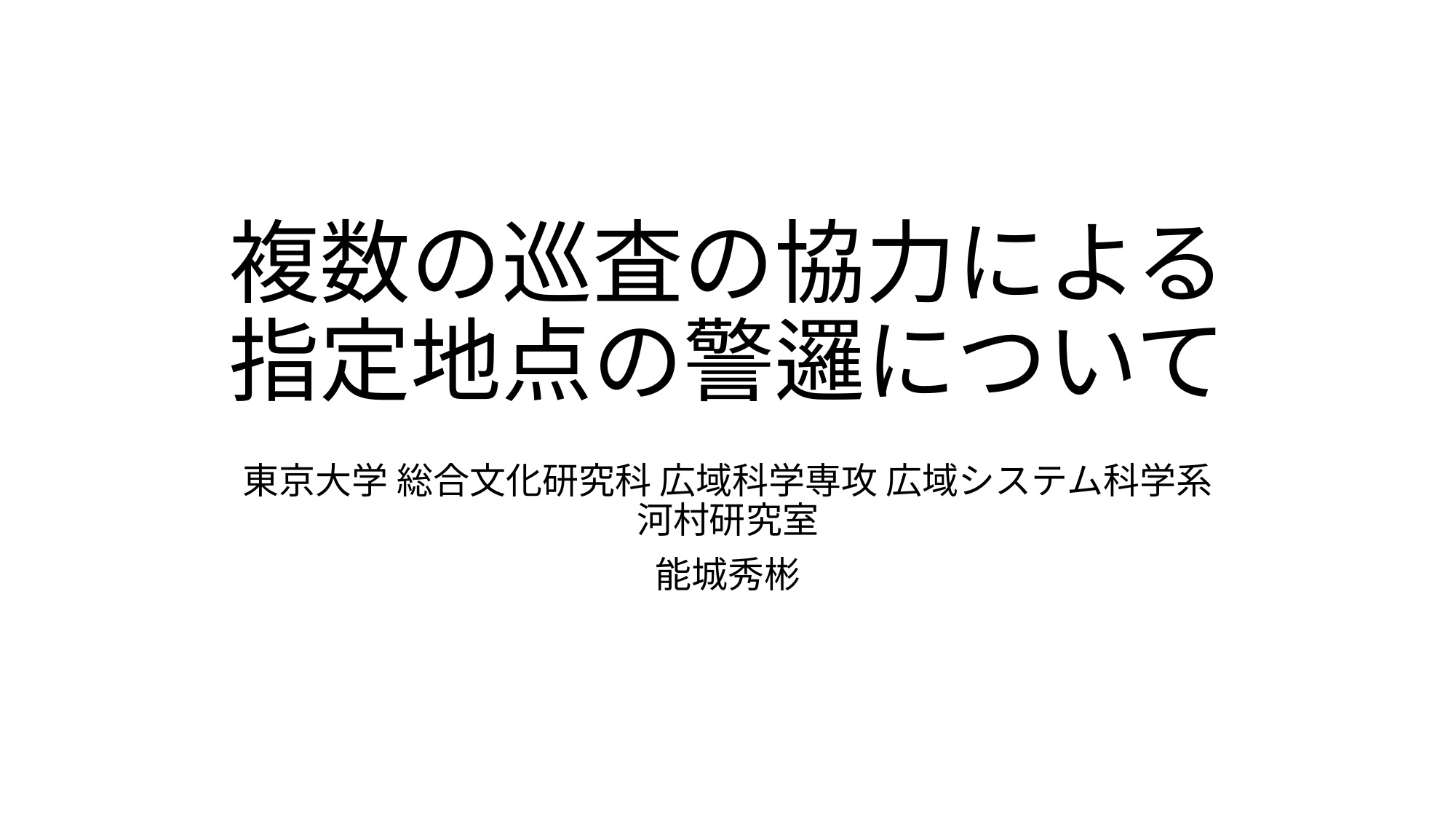

# 複数の巡査の協力による 指定地点の警邏について
東京大学 総合文化研究科 広域科学専攻 広域システム科学系
河村研究室
能城秀彬